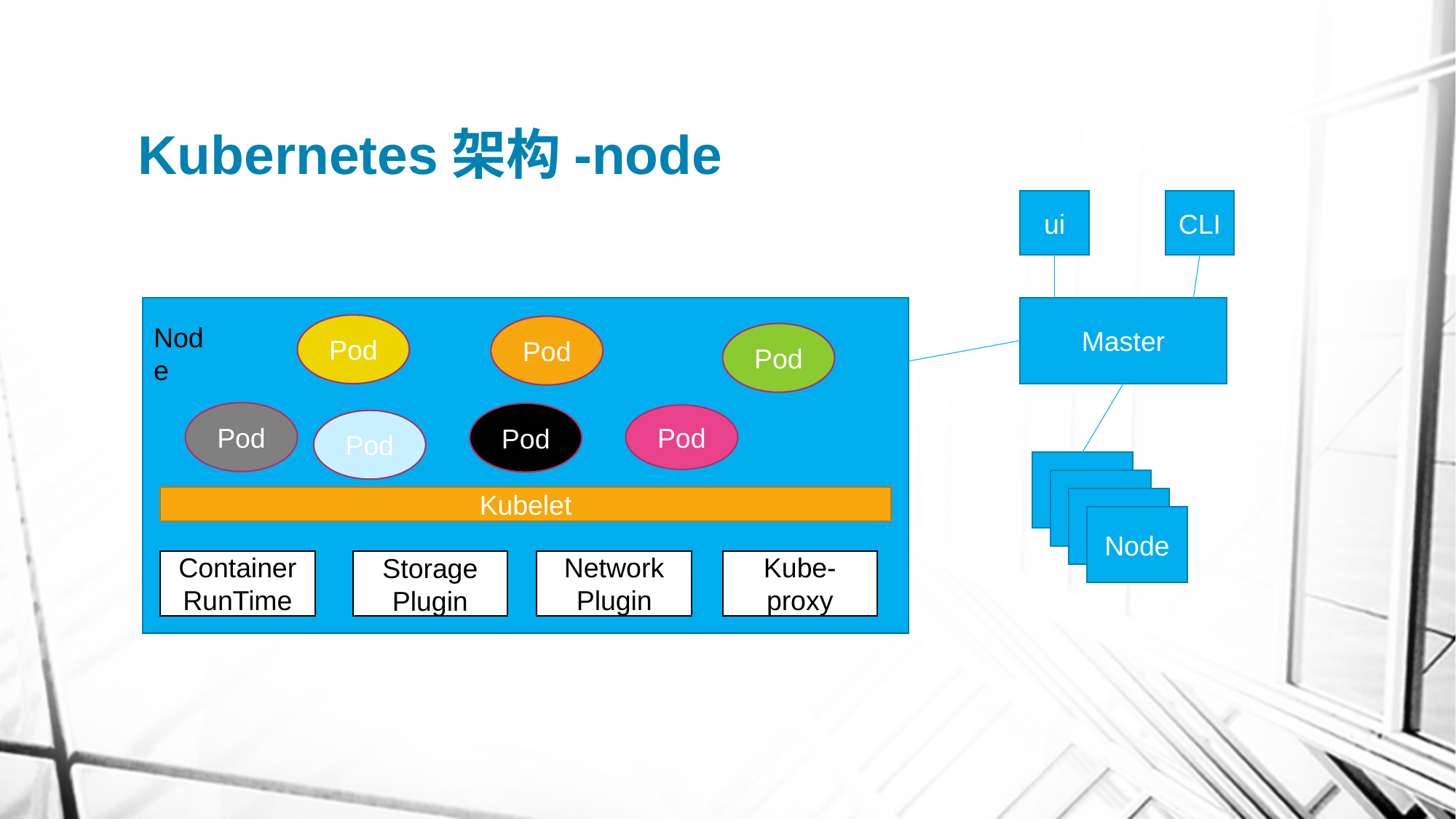

# Kubernetes架构-node
ui
CLI

Master
Node

Pod
Pod
Pod
Pod
Pod
Pod
Pod
Node
Node
Kubelet
Node
Node
Kube-proxy
Container RunTime
Network Plugin
Storage Plugin